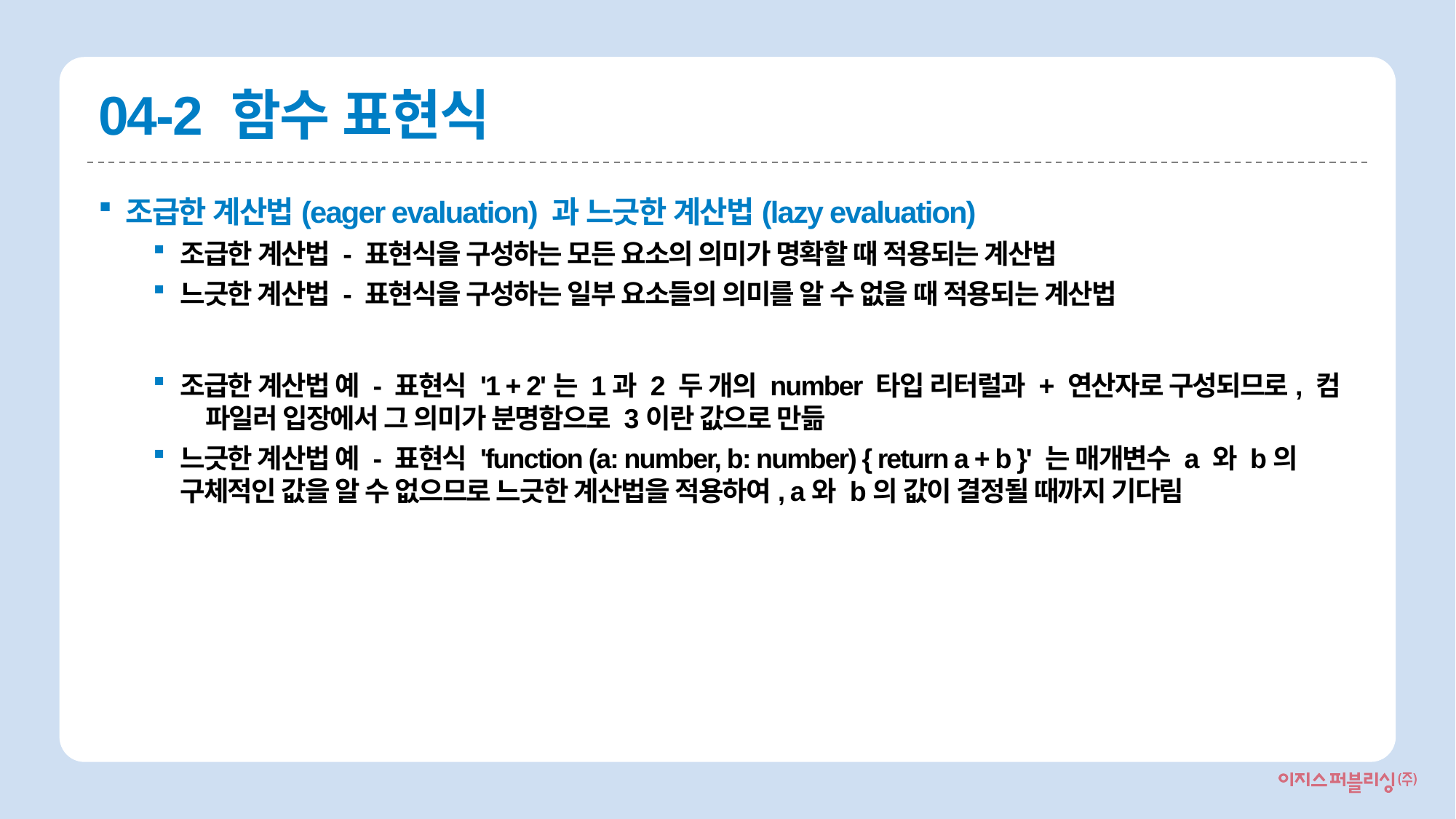

# 04-2 함수 표현식
조급한 계산법(eager evaluation) 과 느긋한 계산법(lazy evaluation)
조급한 계산법 - 표현식을 구성하는 모든 요소의 의미가 명확할 때 적용되는 계산법
느긋한 계산법 - 표현식을 구성하는 일부 요소들의 의미를 알 수 없을 때 적용되는 계산법

조급한 계산법 예 - 표현식 '1 + 2'는 1과 2 두 개의 number 타입 리터럴과 + 연산자로 구성되므로, 컴      파일러 입장에서 그 의미가 분명함으로 3이란 값으로 만듦
느긋한 계산법 예 - 표현식 'function (a: number, b: number) { return a + b }' 는 매개변수 a 와 b의 구체적인 값을 알 수 없으므로 느긋한 계산법을 적용하여, a와 b의 값이 결정될 때까지 기다림